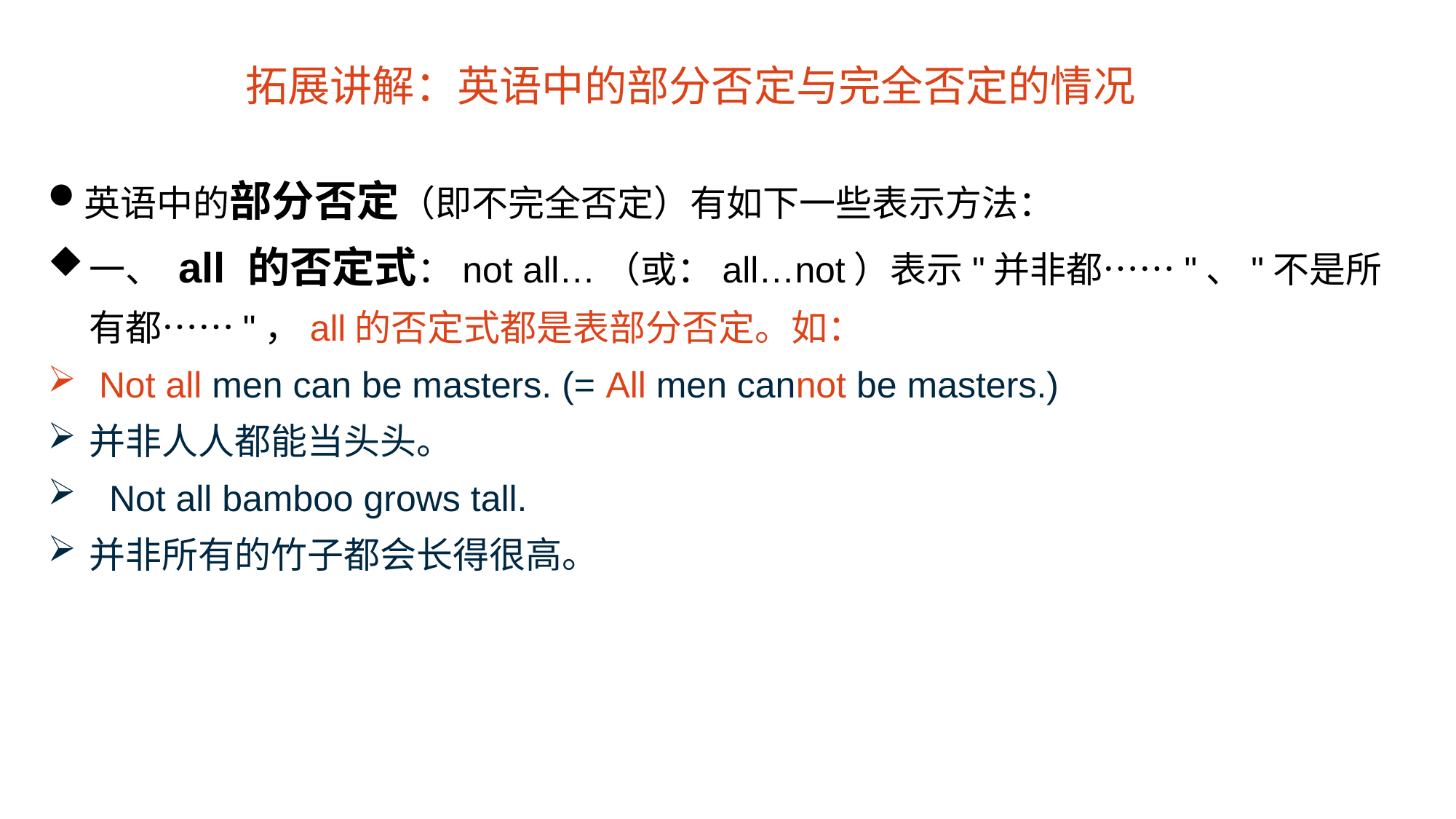

拓展讲解：英语中的部分否定与完全否定的情况
英语中的部分否定（即不完全否定）有如下一些表示方法：
一、 all 的否定式：not all…（或：all…not）表示"并非都……"、"不是所有都……"，all的否定式都是表部分否定。如：
 Not all men can be masters. (= All men cannot be masters.)
并非人人都能当头头。
  Not all bamboo grows tall.
并非所有的竹子都会长得很高。